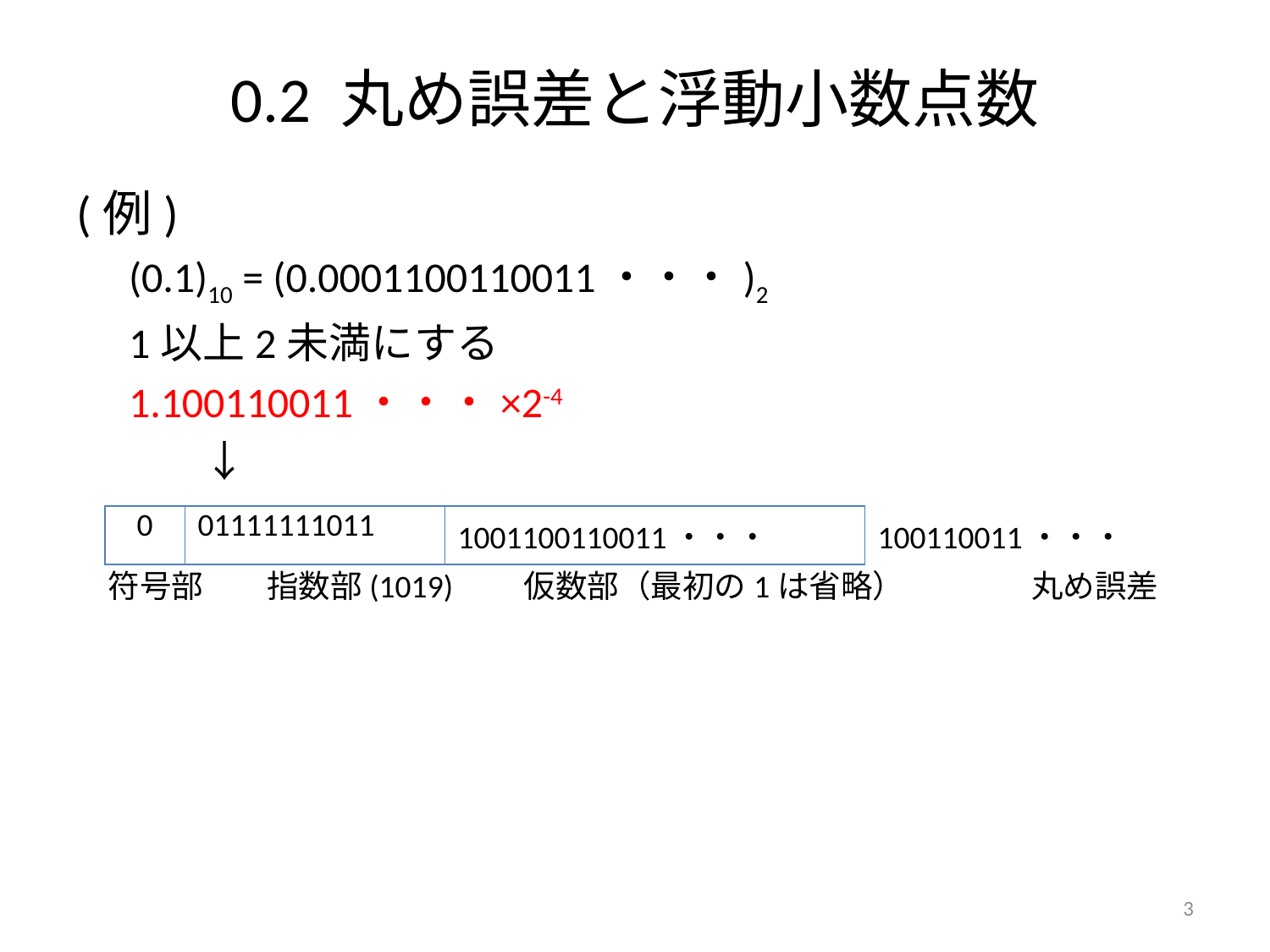

# 0.2 丸め誤差と浮動小数点数
(例)
　(0.1)10 = (0.0001100110011・・・)2
　1以上2未満にする
　1.100110011・・・×2-4
　　　↓

　符号部　　指数部(1019)　　仮数部（最初の1は省略）　　　　丸め誤差
| 0 | 01111111011 | 1001100110011・・・ | 100110011・・・ |
| --- | --- | --- | --- |
3